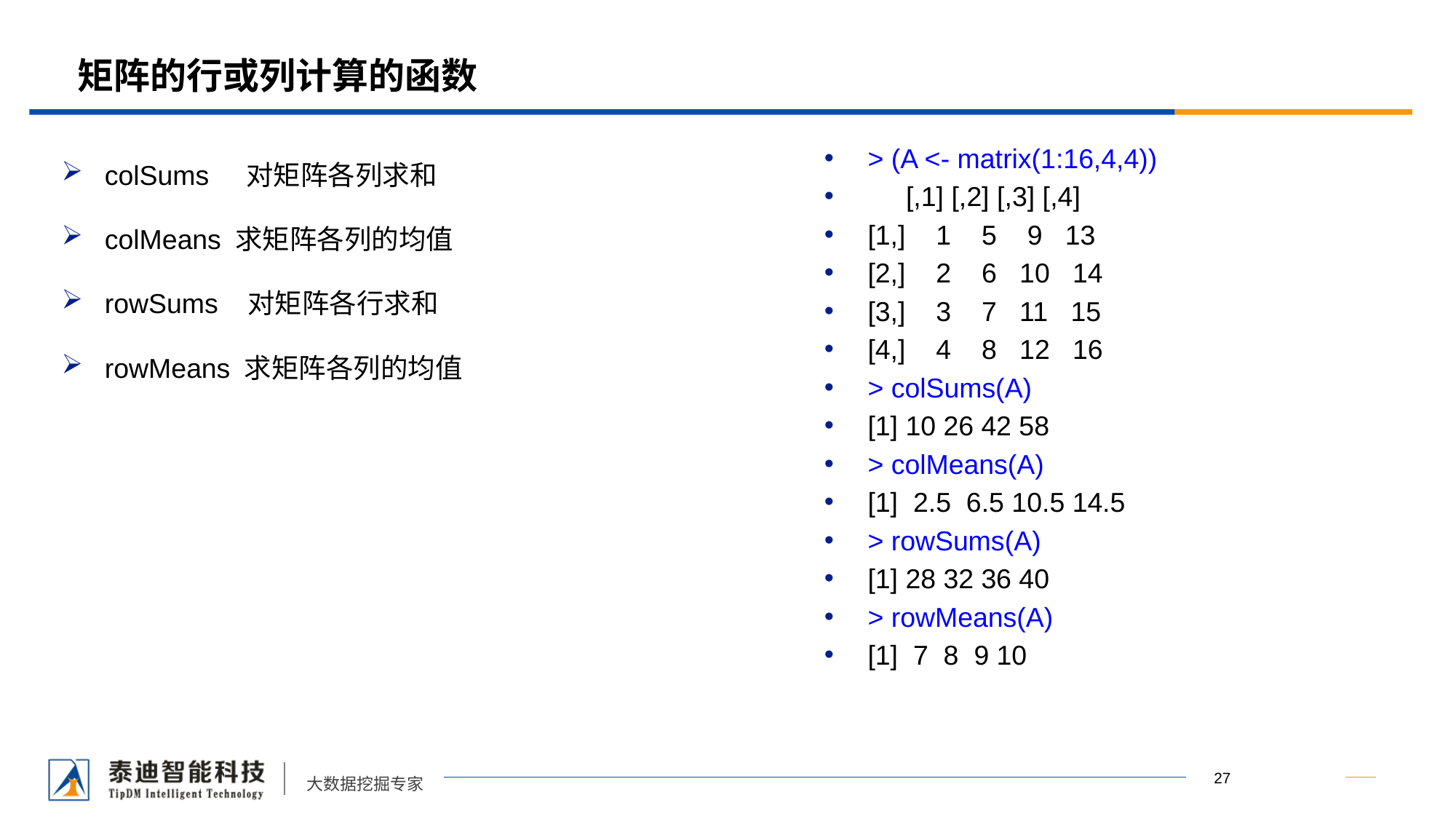

# 矩阵的行或列计算的函数
> (A <- matrix(1:16,4,4))
     [,1] [,2] [,3] [,4]
[1,]    1    5    9   13
[2,]    2    6   10   14
[3,]    3    7   11   15
[4,]    4    8   12   16
> colSums(A)
[1] 10 26 42 58
> colMeans(A)
[1]  2.5  6.5 10.5 14.5
> rowSums(A)
[1] 28 32 36 40
> rowMeans(A)
[1]  7  8  9 10

colSums    对矩阵各列求和
colMeans 求矩阵各列的均值
rowSums   对矩阵各行求和
rowMeans 求矩阵各列的均值